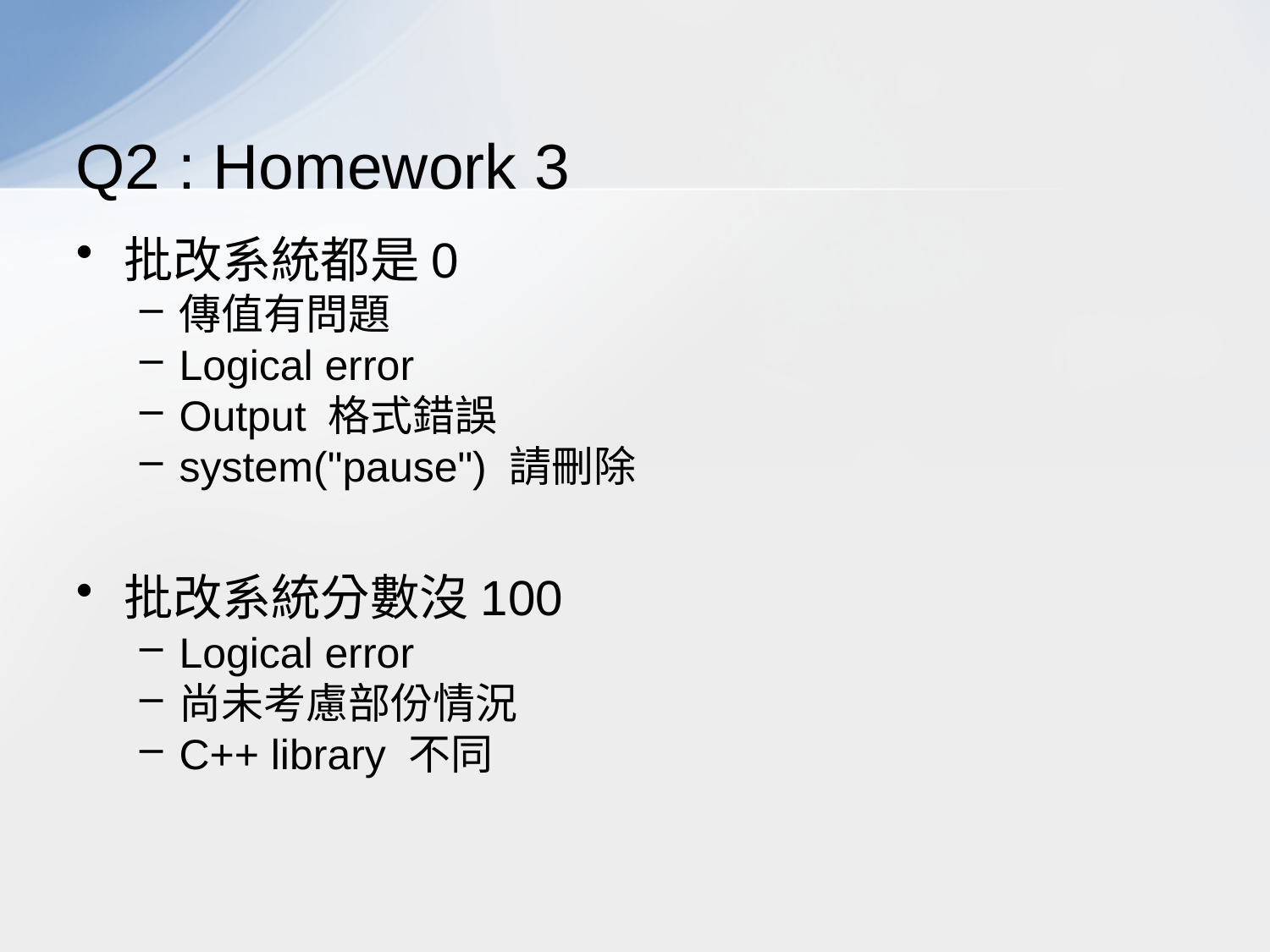

# Q2 : Homework 3
批改系統都是0
傳值有問題
Logical error
Output 格式錯誤
system("pause") 請刪除

批改系統分數沒100
Logical error
尚未考慮部份情況
C++ library 不同